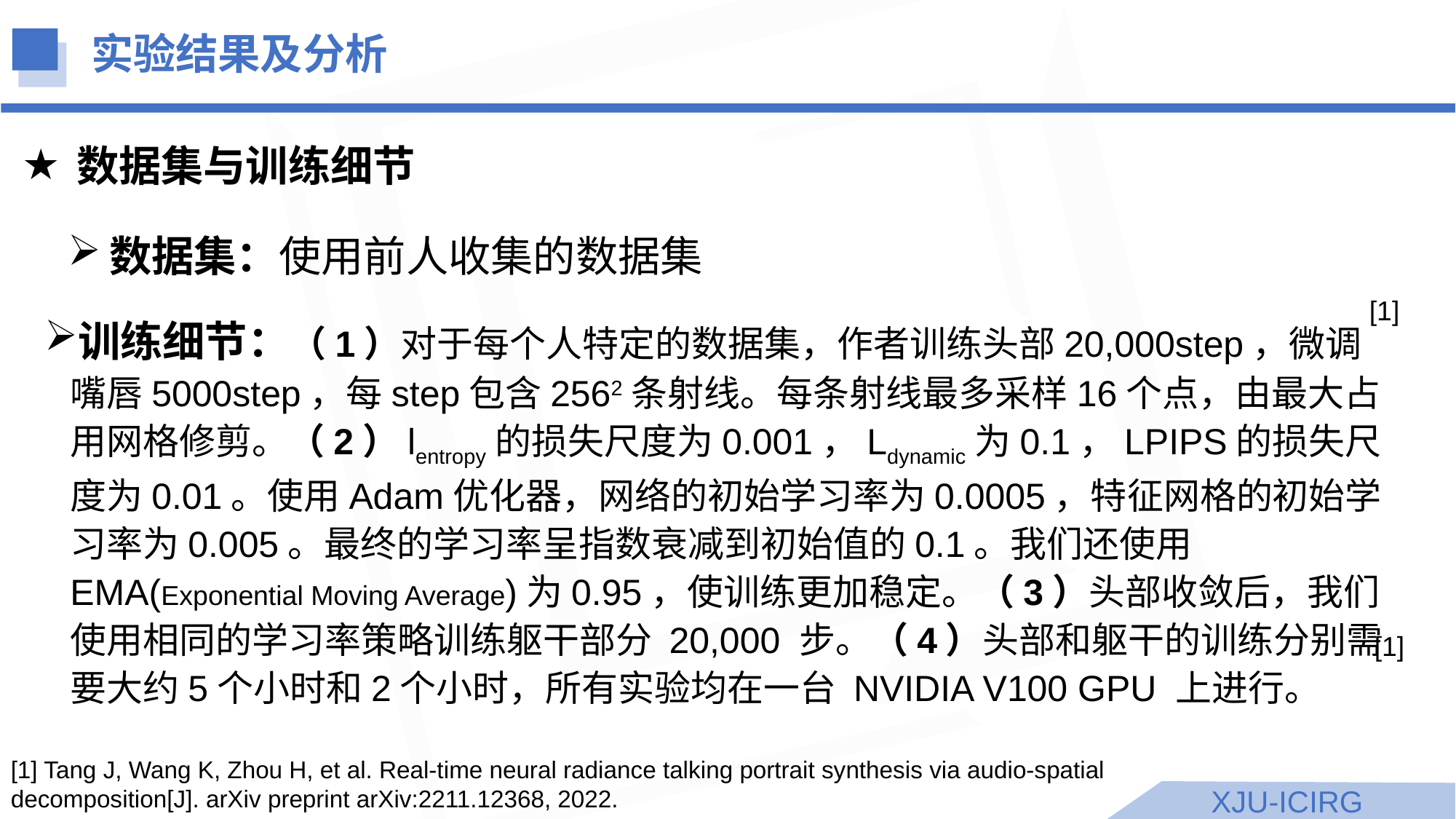

实验结果及分析

数据集与训练细节
数据集：使用前人收集的数据集
[1]
训练细节：（1）对于每个人特定的数据集，作者训练头部20,000step，微调嘴唇5000step，每step包含2562条射线。每条射线最多采样16个点，由最大占用网格修剪。（2）lentropy的损失尺度为0.001，Ldynamic为0.1，LPIPS的损失尺度为0.01。使用Adam优化器，网络的初始学习率为0.0005，特征网格的初始学习率为0.005。最终的学习率呈指数衰减到初始值的0.1。我们还使用EMA(Exponential Moving Average)为0.95，使训练更加稳定。（3）头部收敛后，我们使用相同的学习率策略训练躯干部分 20,000 步。（4）头部和躯干的训练分别需要大约5个小时和2个小时，所有实验均在一台 NVIDIA V100 GPU 上进行。
[1]
[1] Tang J, Wang K, Zhou H, et al. Real-time neural radiance talking portrait synthesis via audio-spatial decomposition[J]. arXiv preprint arXiv:2211.12368, 2022.
XJU-ICIRG